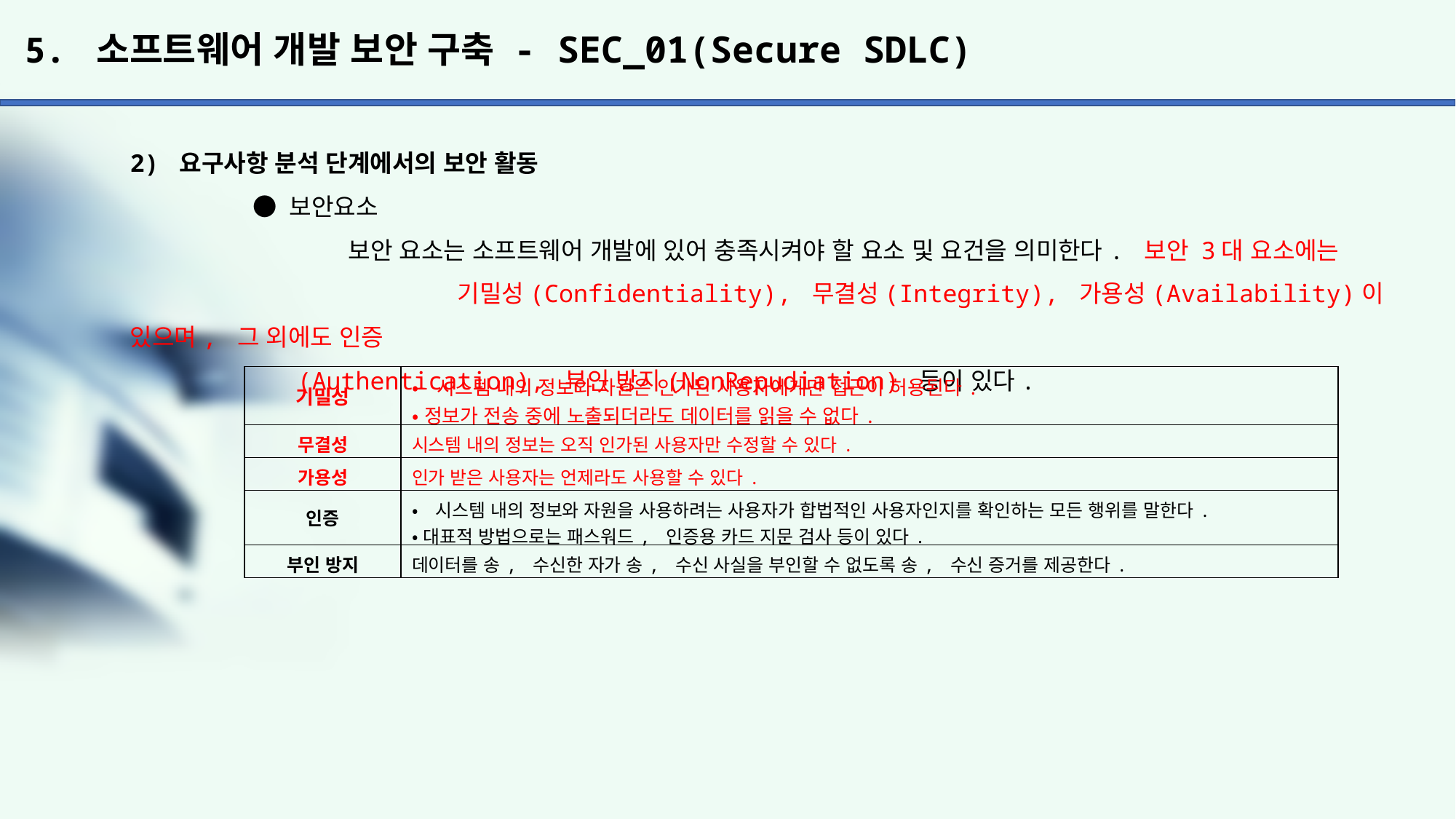

# 5. 소프트웨어 개발 보안 구축 - SEC_01(Secure SDLC)
2) 요구사항 분석 단계에서의 보안 활동
	  ● 보안요소
		보안 요소는 소프트웨어 개발에 있어 충족시켜야 할 요소 및 요건을 의미한다. 보안 3대 요소에는 			기밀성(Confidentiality), 무결성(Integrity), 가용성(Availability)이 있으며, 그 외에도 인증
	    (Authentication), 부인 방지(NonRepudiation) 등이 있다.
| 기밀성 | •시스템 내의 정보와 자원은 인가된 사용자에게만 접근이 허용된다. •정보가 전송 중에 노출되더라도 데이터를 읽을 수 없다. |
| --- | --- |
| 무결성 | 시스템 내의 정보는 오직 인가된 사용자만 수정할 수 있다. |
| 가용성 | 인가 받은 사용자는 언제라도 사용할 수 있다. |
| 인증 | •시스템 내의 정보와 자원을 사용하려는 사용자가 합법적인 사용자인지를 확인하는 모든 행위를 말한다. •대표적 방법으로는 패스워드, 인증용 카드 지문 검사 등이 있다. |
| 부인 방지 | 데이터를 송, 수신한 자가 송, 수신 사실을 부인할 수 없도록 송, 수신 증거를 제공한다. |